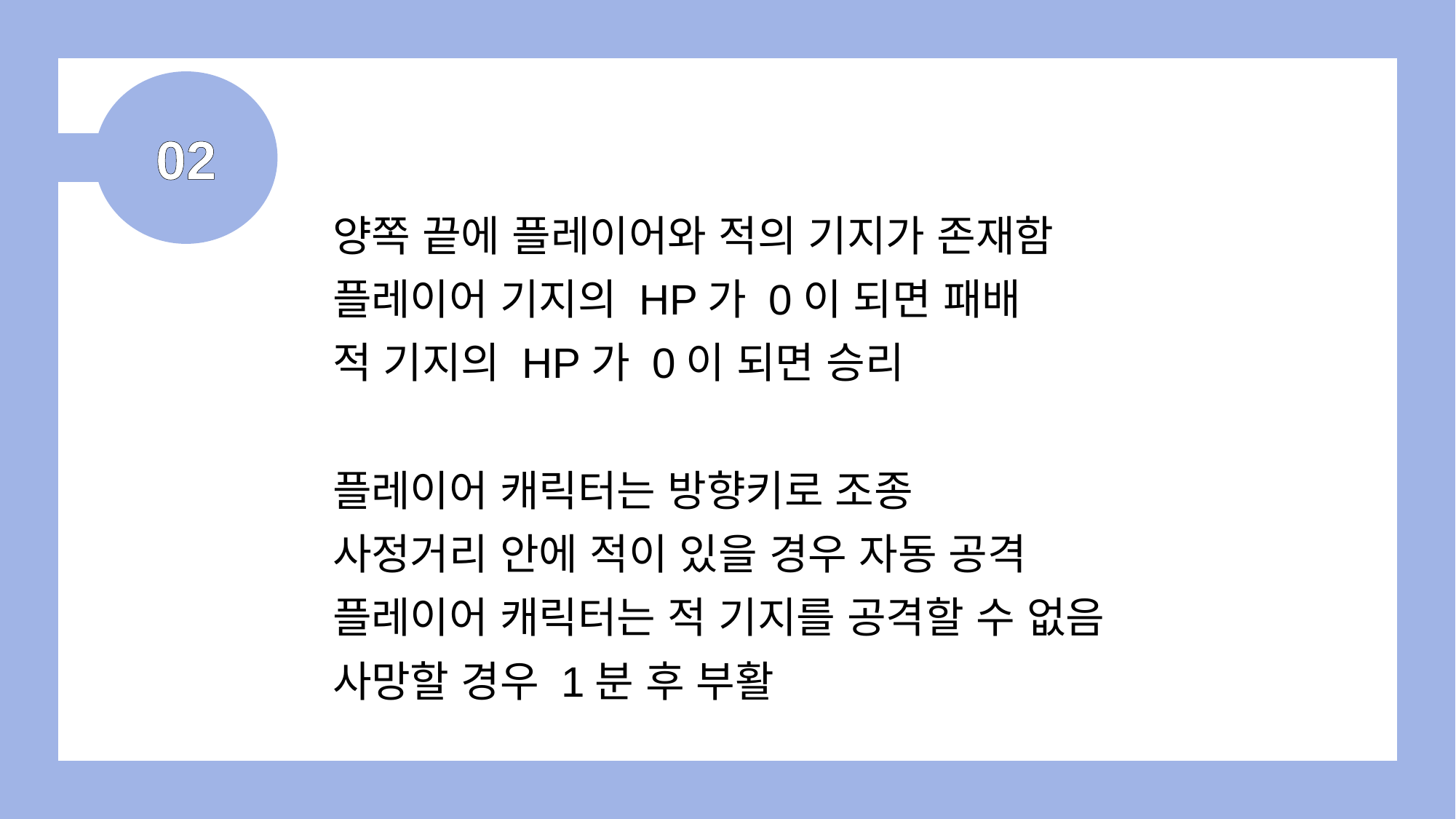

02

양쪽 끝에 플레이어와 적의 기지가 존재함
플레이어 기지의 HP가 0이 되면 패배
적 기지의 HP가 0이 되면 승리

플레이어 캐릭터는 방향키로 조종
사정거리 안에 적이 있을 경우 자동 공격
플레이어 캐릭터는 적 기지를 공격할 수 없음
사망할 경우 1분 후 부활